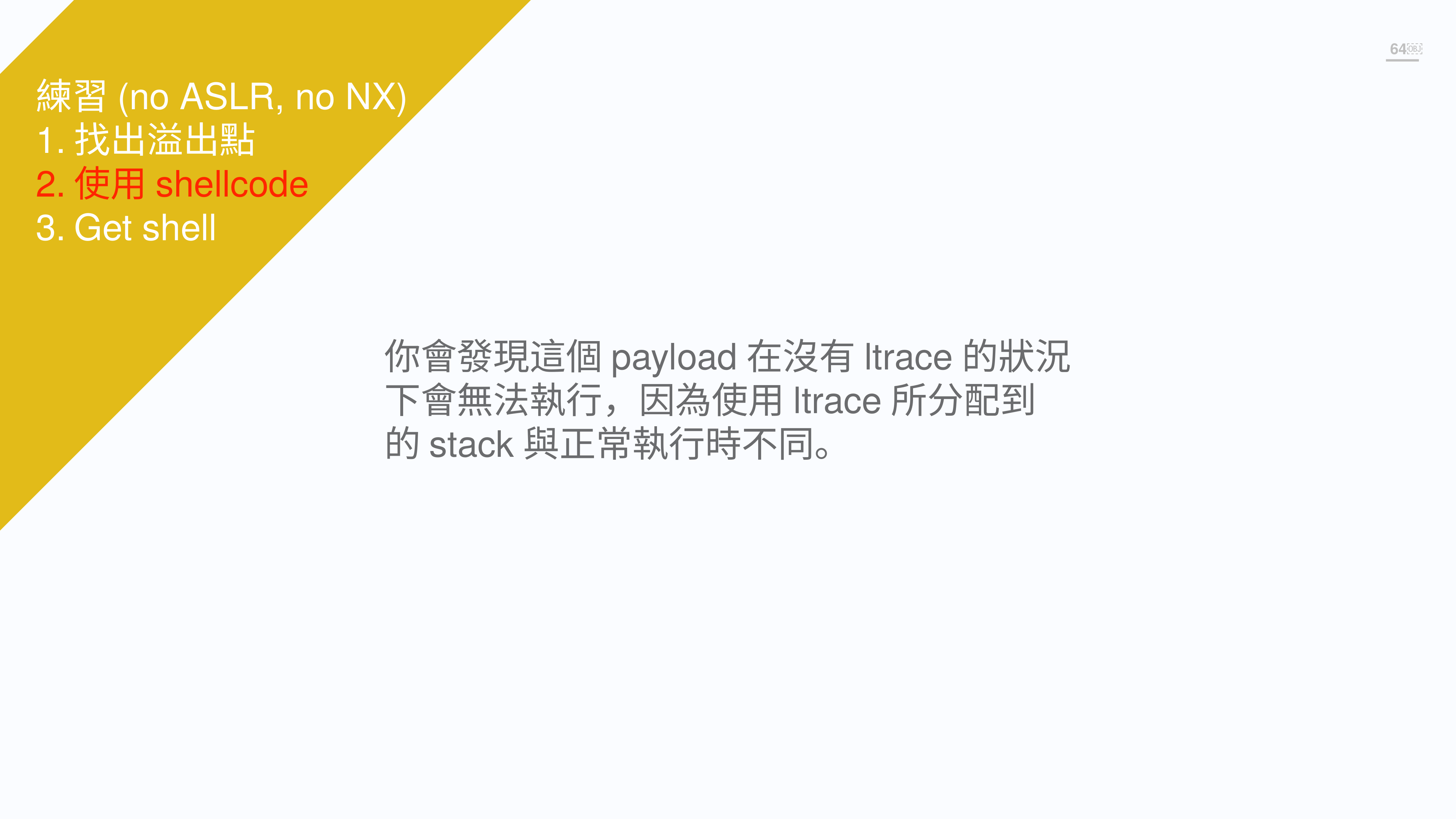

64￼
練習(no ASLR, no NX)
找出溢出點
使用shellcode
Get shell
你會發現這個payload在沒有ltrace的狀況下會無法執行，因為使用ltrace所分配到的stack與正常執行時不同。